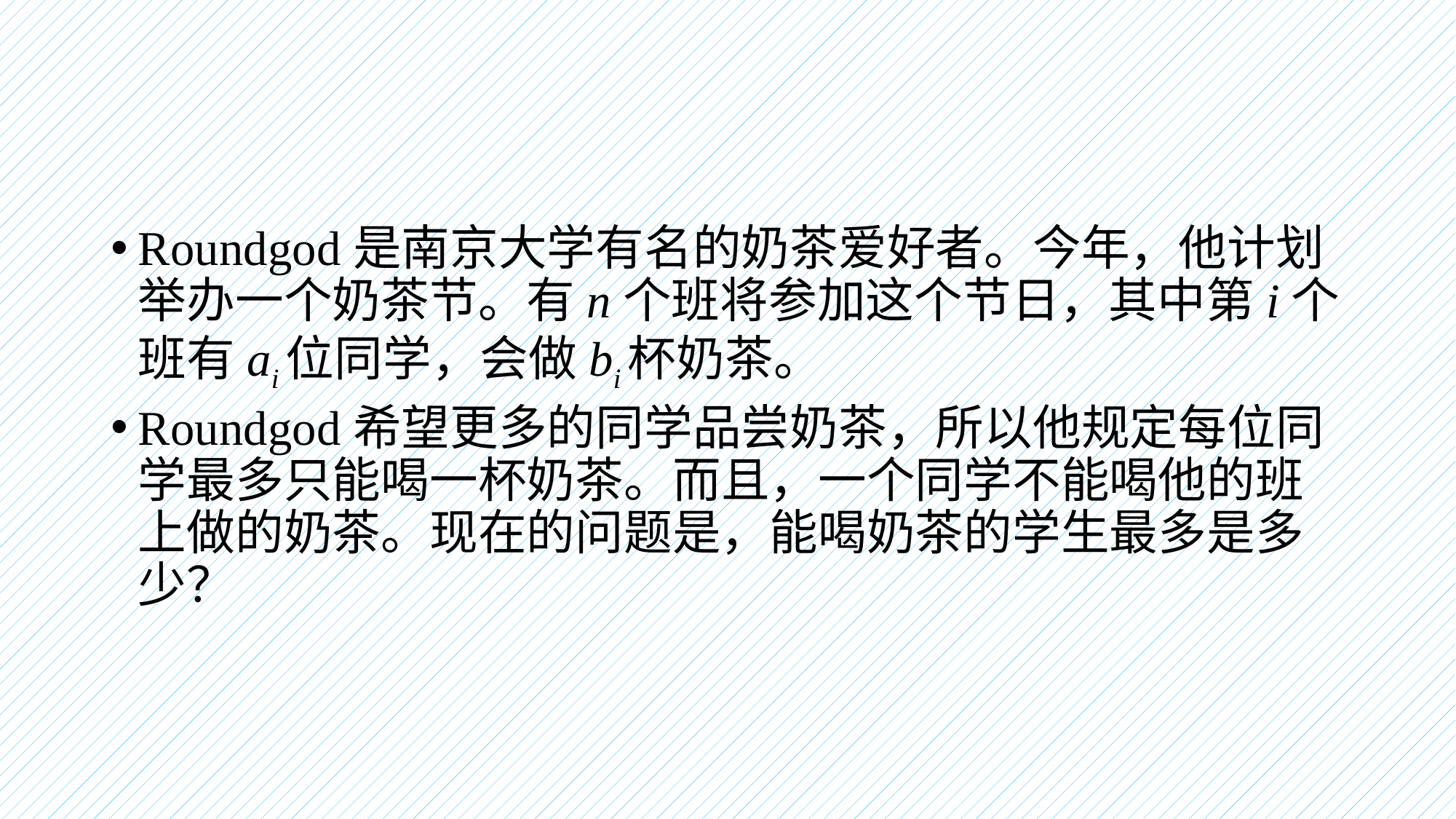

#
Roundgod是南京大学有名的奶茶爱好者。今年，他计划举办一个奶茶节。有n个班将参加这个节日，其中第i个班有ai位同学，会做bi杯奶茶。
Roundgod希望更多的同学品尝奶茶，所以他规定每位同学最多只能喝一杯奶茶。而且，一个同学不能喝他的班上做的奶茶。现在的问题是，能喝奶茶的学生最多是多少？